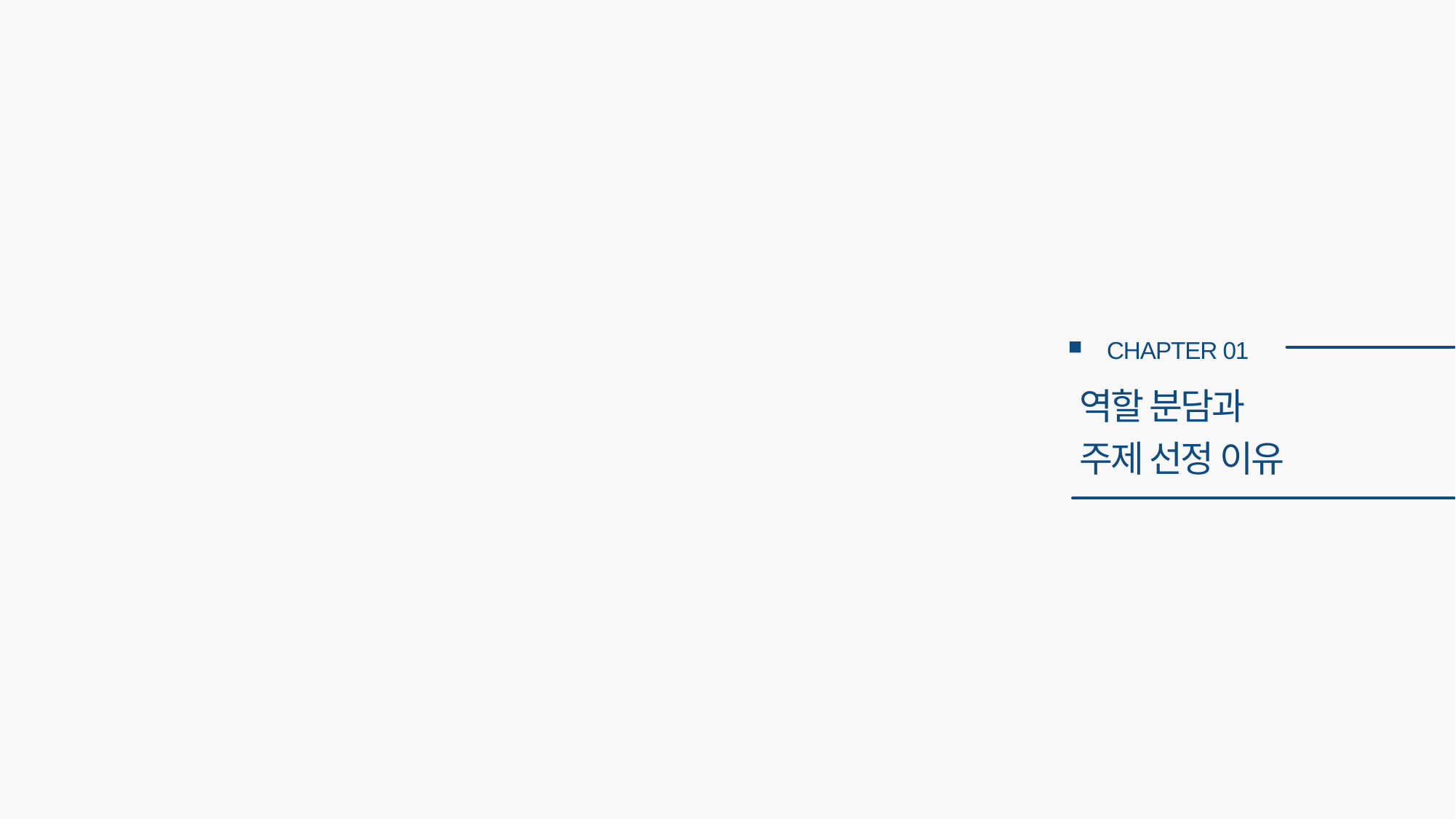

CHAPTER 01

역할 분담과
주제 선정 이유